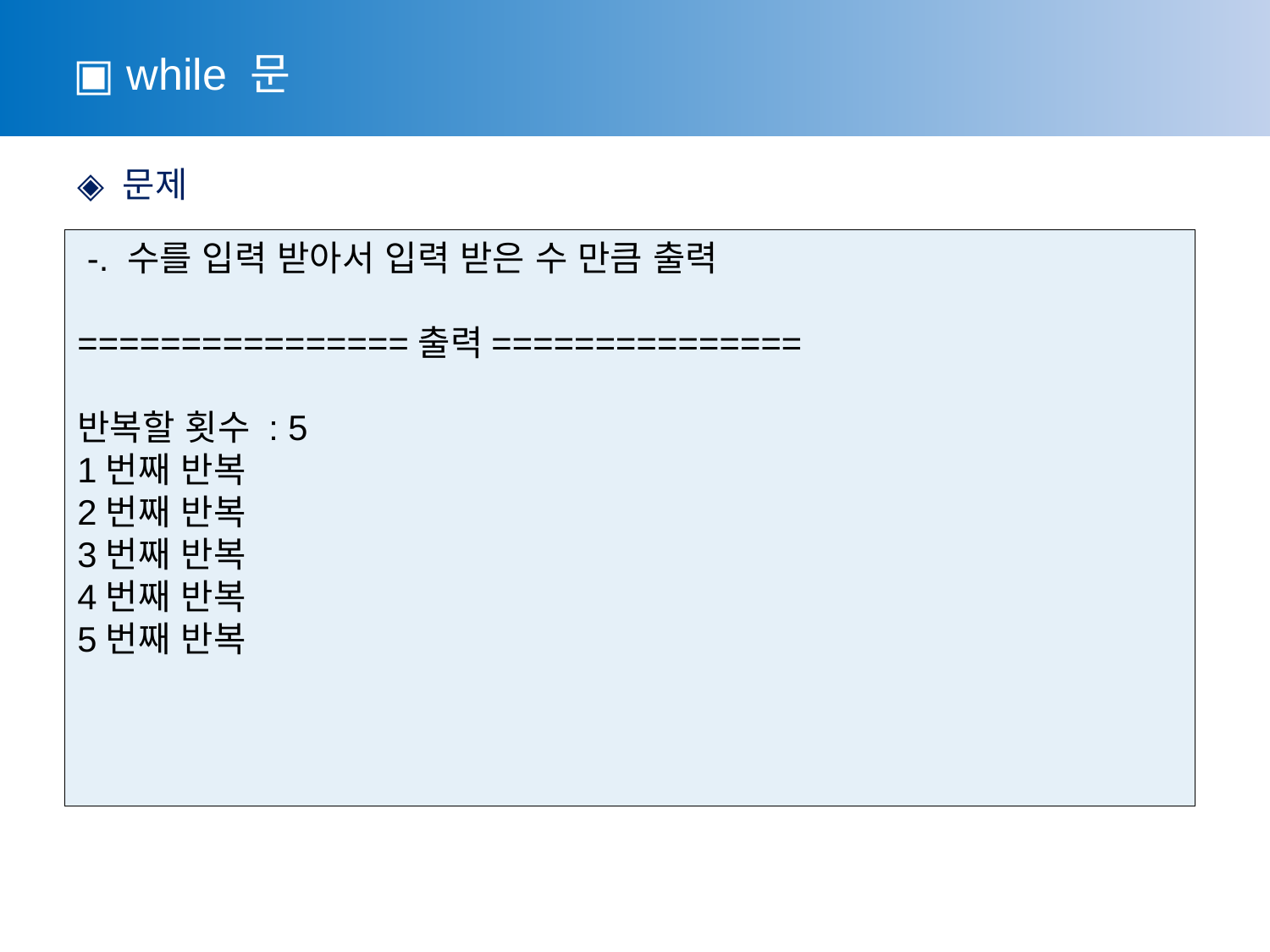

▣ while 문
 ◈ 문제
 -. 수를 입력 받아서 입력 받은 수 만큼 출력

================출력===============

반복할 횟수 : 5
1번째 반복
2번째 반복
3번째 반복
4번째 반복
5번째 반복